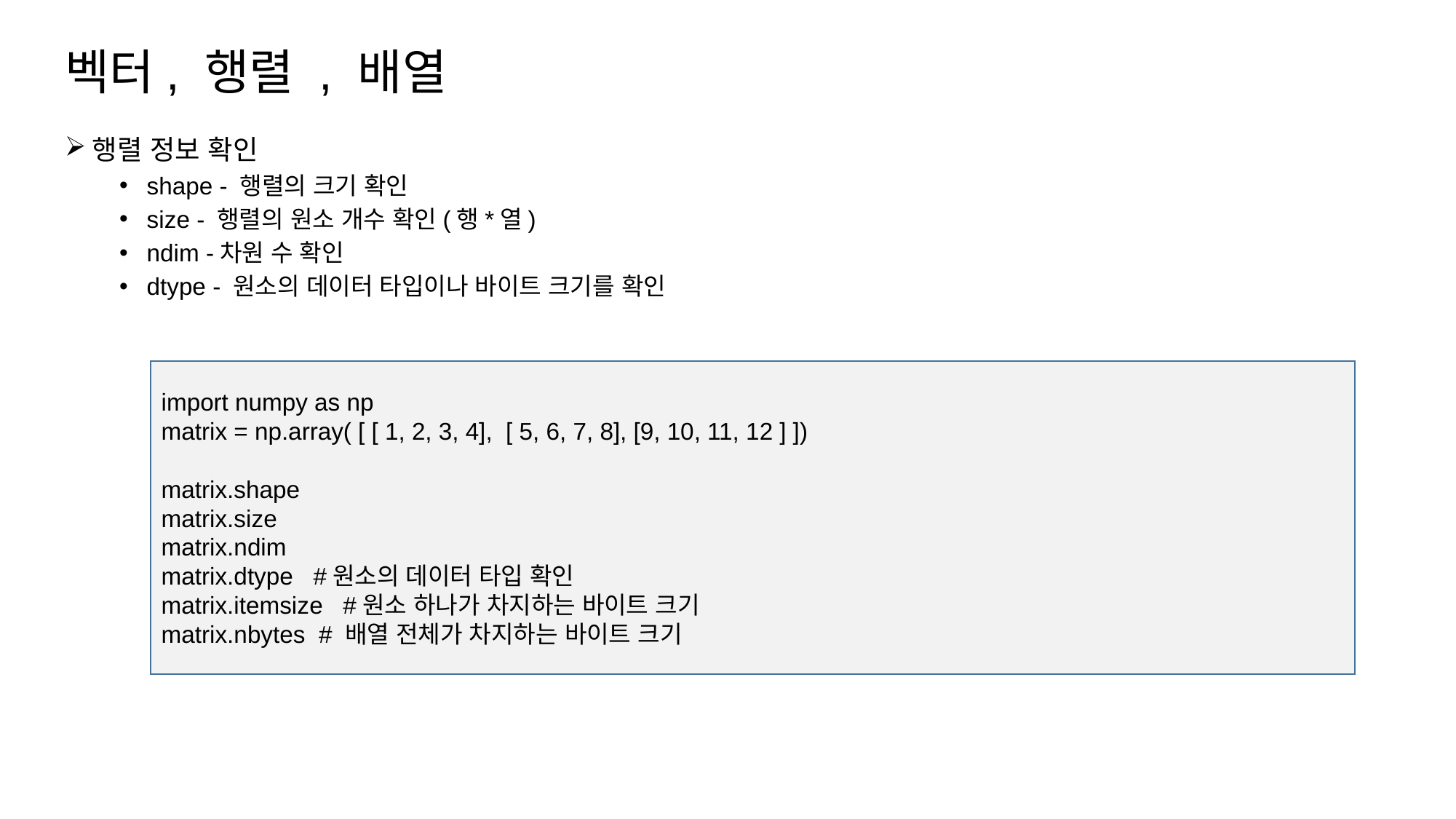

# 벡터, 행렬 , 배열
행렬 정보 확인
shape - 행렬의 크기 확인
size - 행렬의 원소 개수 확인(행*열)
ndim -차원 수 확인
dtype - 원소의 데이터 타입이나 바이트 크기를 확인
import numpy as np
matrix = np.array( [ [ 1, 2, 3, 4],  [ 5, 6, 7, 8], [9, 10, 11, 12 ] ])

matrix.shape
matrix.size
matrix.ndim
matrix.dtype   #원소의 데이터 타입 확인
matrix.itemsize   #원소 하나가 차지하는 바이트 크기
matrix.nbytes  # 배열 전체가 차지하는 바이트 크기